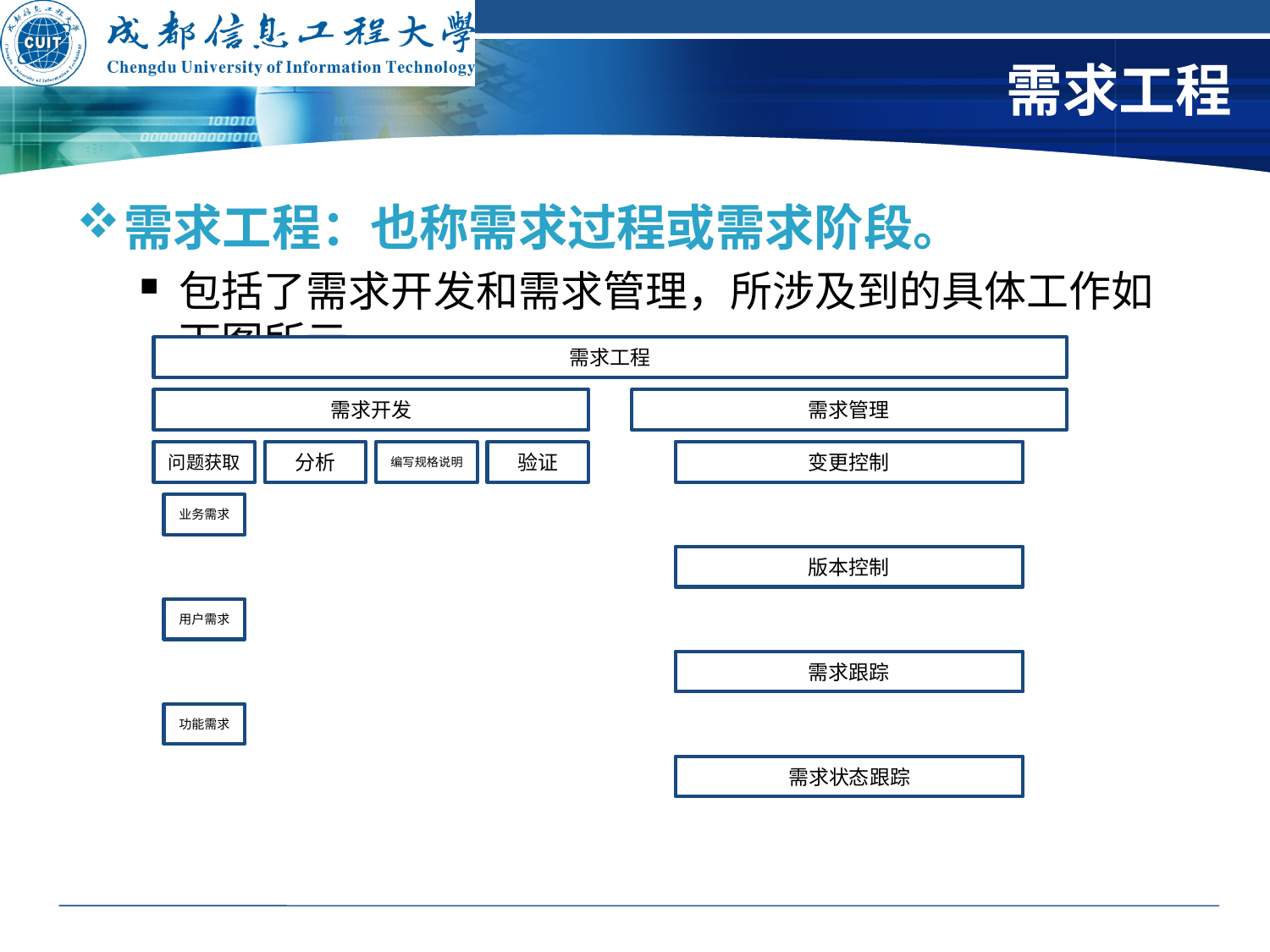

# 需求工程
需求工程：也称需求过程或需求阶段。
包括了需求开发和需求管理，所涉及到的具体工作如下图所示

需求工程
需求开发
需求管理
问题获取
分析
编写规格说明
验证
业务需求
用户需求
功能需求
变更控制
版本控制
需求跟踪
需求状态跟踪